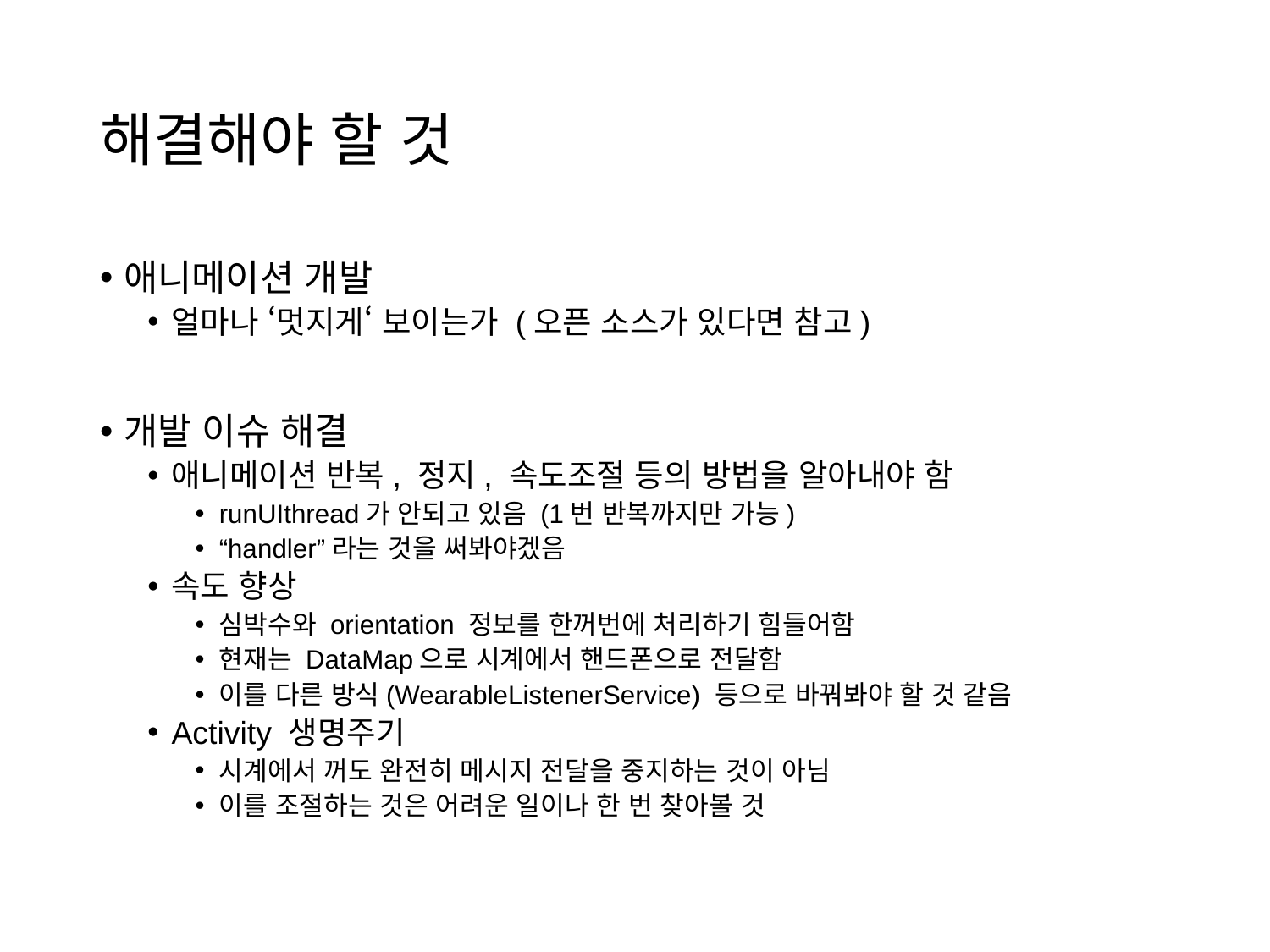

# 해결해야 할 것
애니메이션 개발
얼마나 ‘멋지게‘ 보이는가 (오픈 소스가 있다면 참고)

개발 이슈 해결
애니메이션 반복, 정지, 속도조절 등의 방법을 알아내야 함
runUIthread가 안되고 있음 (1번 반복까지만 가능)
“handler”라는 것을 써봐야겠음
속도 향상
심박수와 orientation 정보를 한꺼번에 처리하기 힘들어함
현재는 DataMap으로 시계에서 핸드폰으로 전달함
이를 다른 방식(WearableListenerService) 등으로 바꿔봐야 할 것 같음
Activity 생명주기
시계에서 꺼도 완전히 메시지 전달을 중지하는 것이 아님
이를 조절하는 것은 어려운 일이나 한 번 찾아볼 것